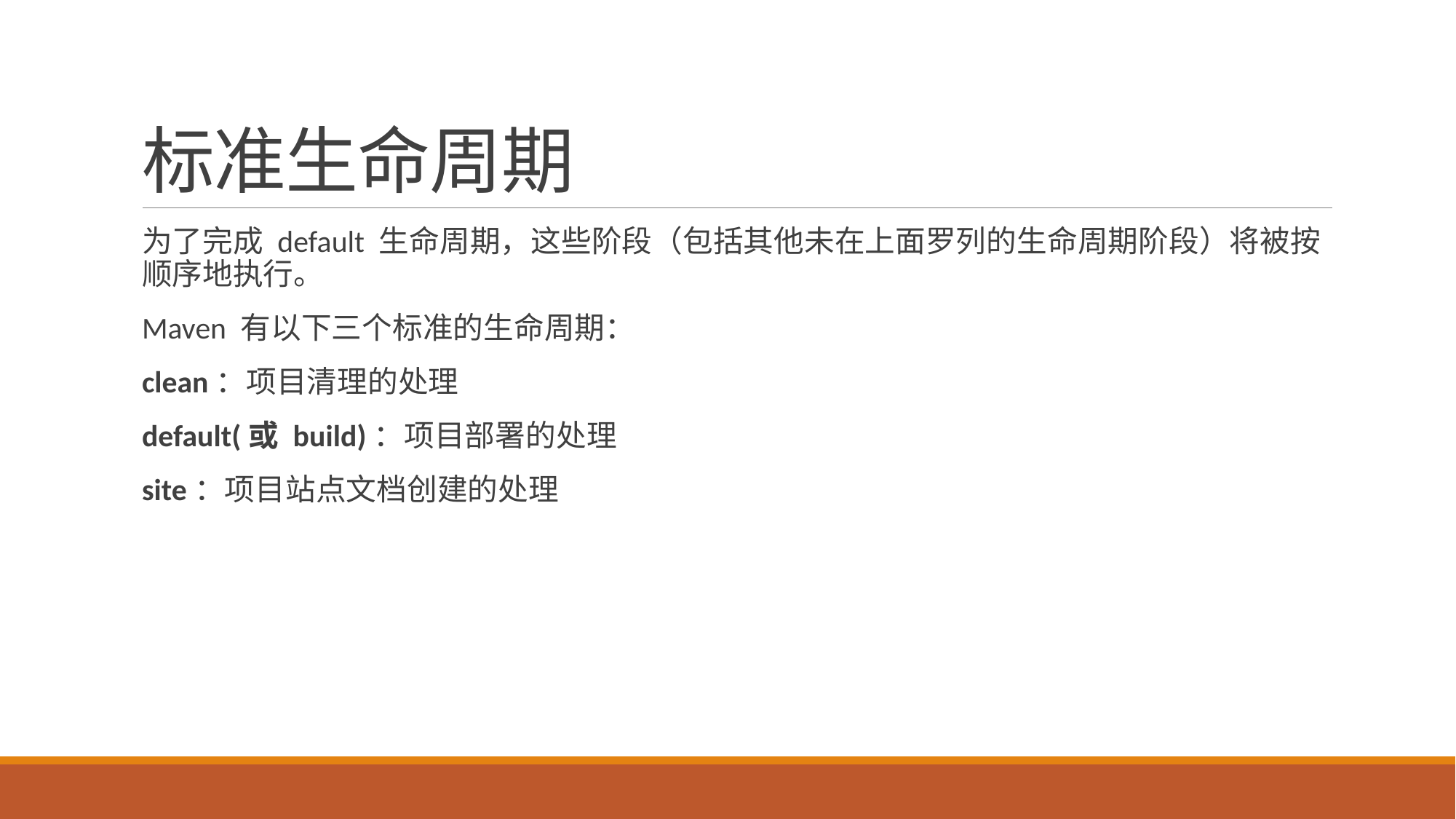

# 标准生命周期
为了完成 default 生命周期，这些阶段（包括其他未在上面罗列的生命周期阶段）将被按顺序地执行。
Maven 有以下三个标准的生命周期：
clean：项目清理的处理
default(或 build)：项目部署的处理
site：项目站点文档创建的处理